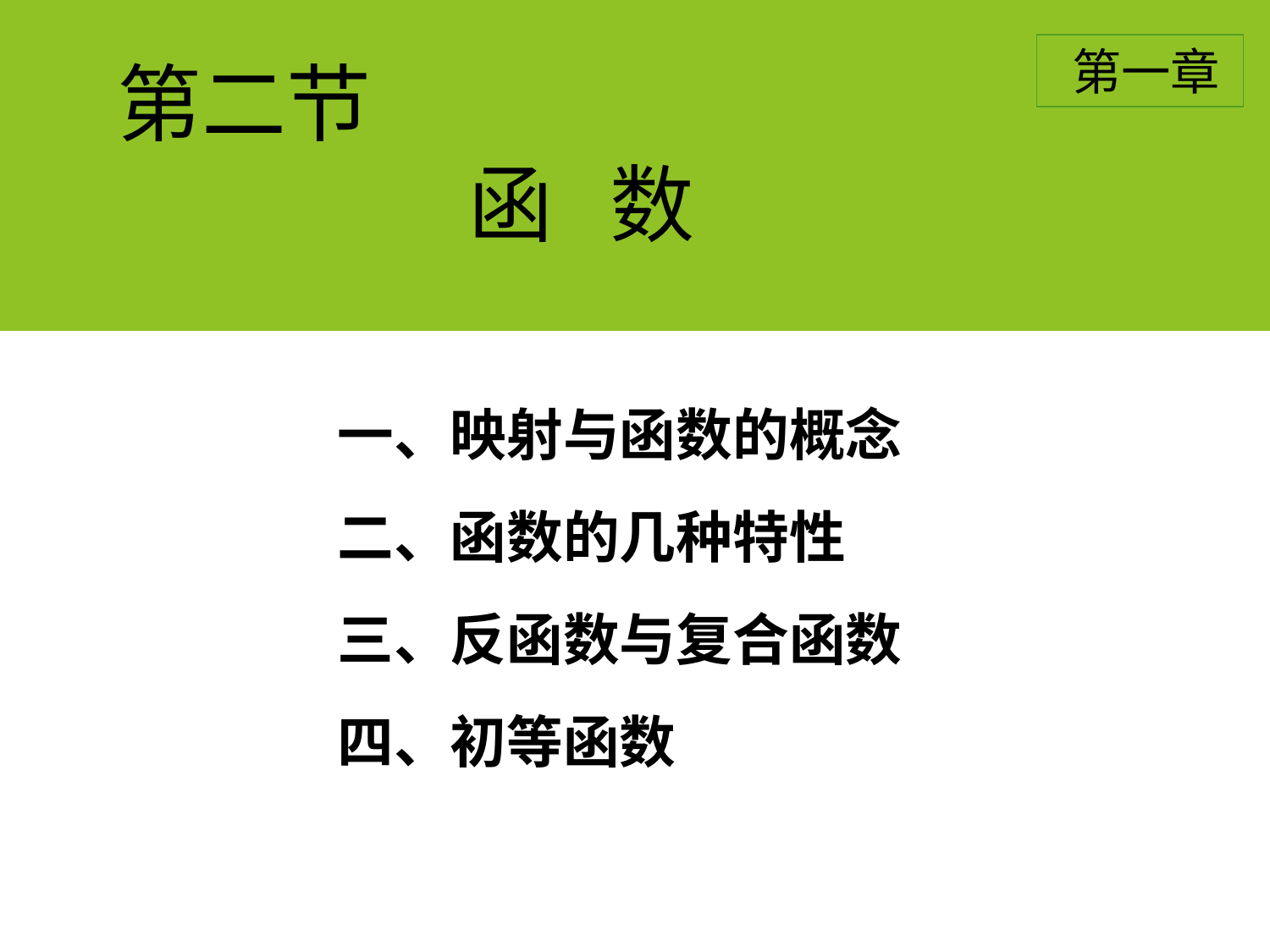

第一章
# 第二节
函   数

一、映射与函数的概念
二、函数的几种特性
三、反函数与复合函数
四、初等函数